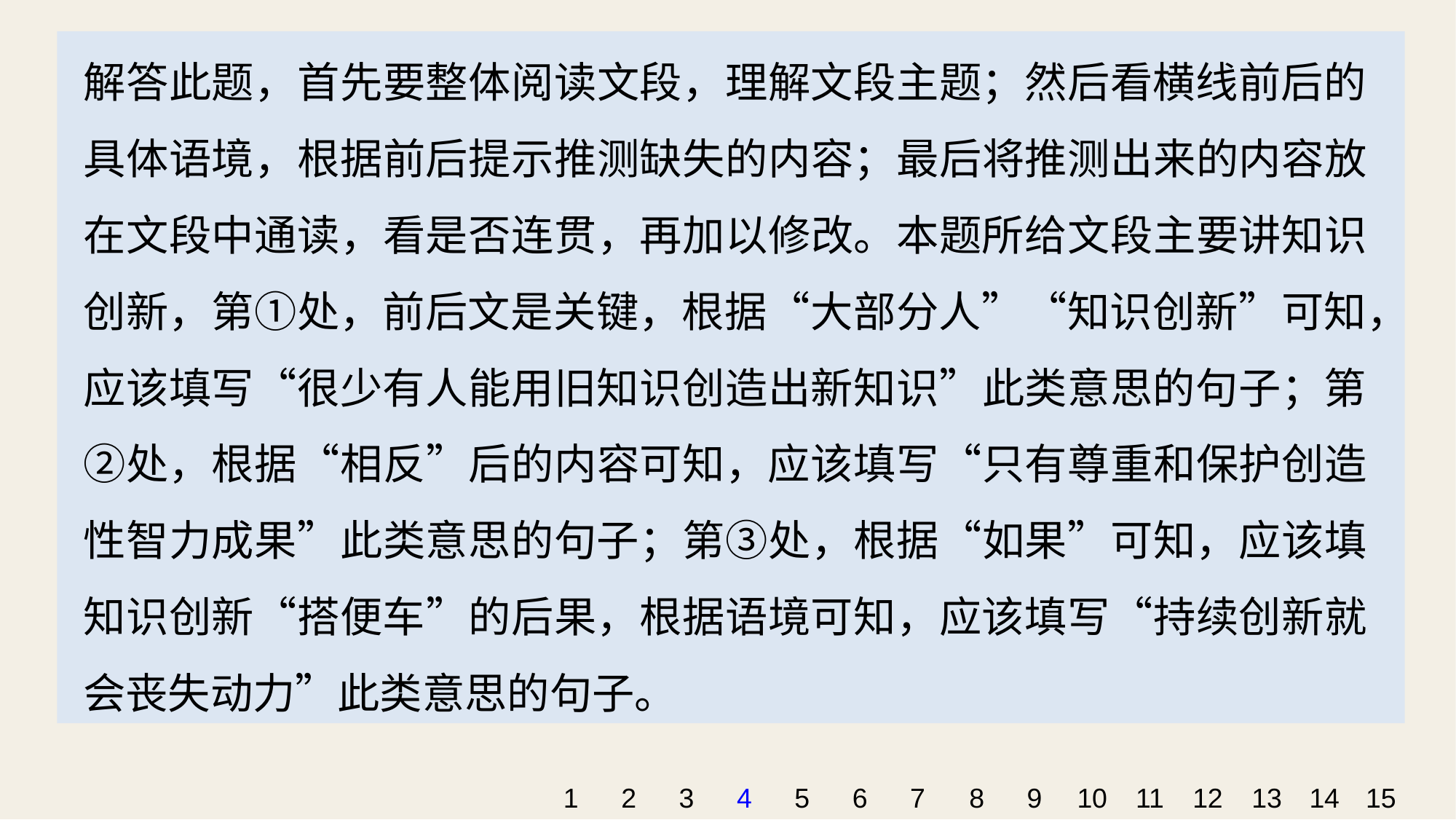

解答此题，首先要整体阅读文段，理解文段主题；然后看横线前后的具体语境，根据前后提示推测缺失的内容；最后将推测出来的内容放在文段中通读，看是否连贯，再加以修改。本题所给文段主要讲知识创新，第①处，前后文是关键，根据“大部分人”“知识创新”可知，应该填写“很少有人能用旧知识创造出新知识”此类意思的句子；第②处，根据“相反”后的内容可知，应该填写“只有尊重和保护创造性智力成果”此类意思的句子；第③处，根据“如果”可知，应该填知识创新“搭便车”的后果，根据语境可知，应该填写“持续创新就会丧失动力”此类意思的句子。

1
2
3
4
5
6
7
8
9
10
11
12
13
14
15